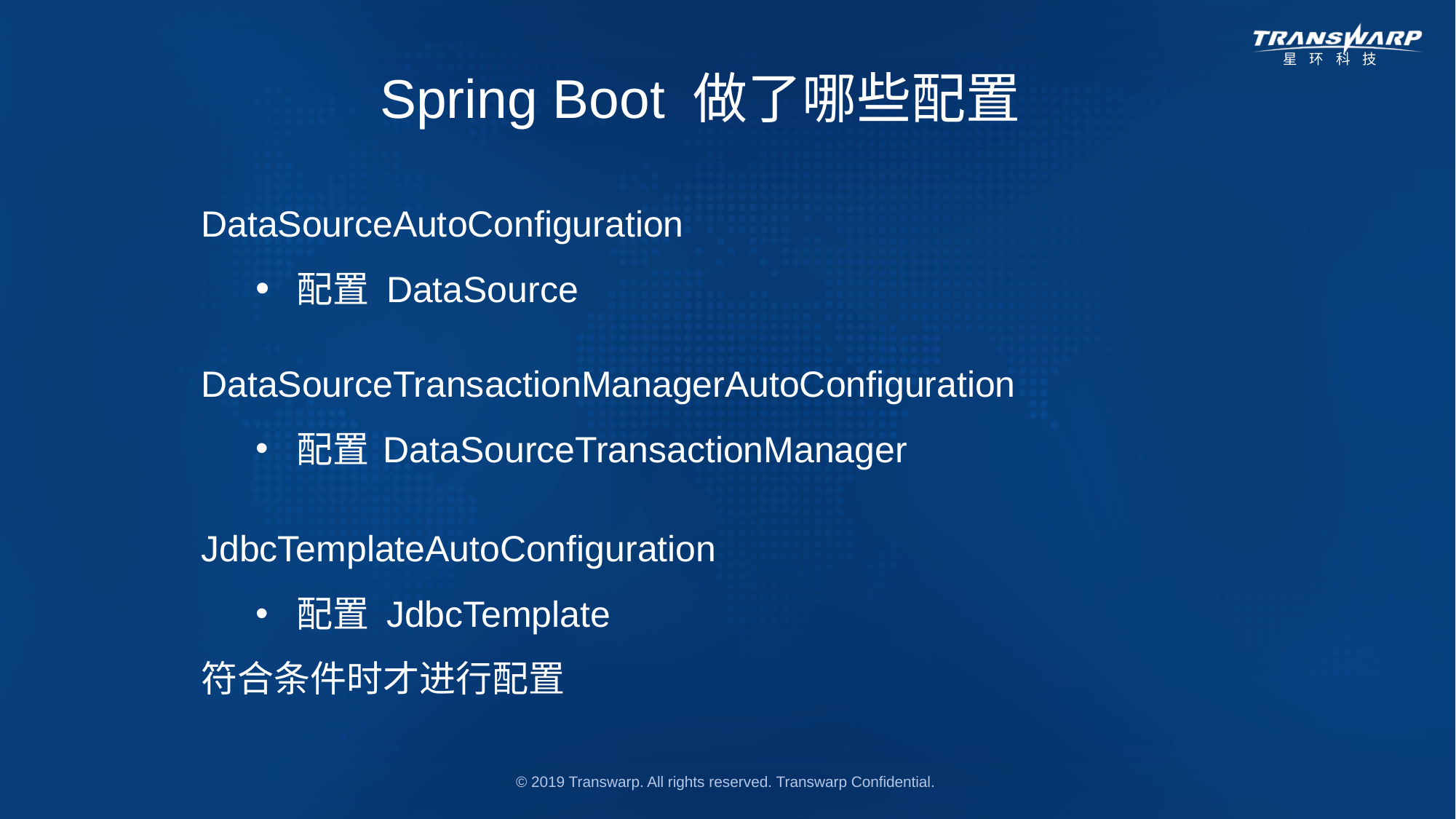

Spring Boot 做了哪些配置
DataSourceAutoConfiguration
配置 DataSource

DataSourceTransactionManagerAutoConfiguration
配置 DataSourceTransactionManager

JdbcTemplateAutoConfiguration
配置 JdbcTemplate

符合条件时才进行配置

© 2019 Transwarp. All rights reserved. Transwarp Confidential.